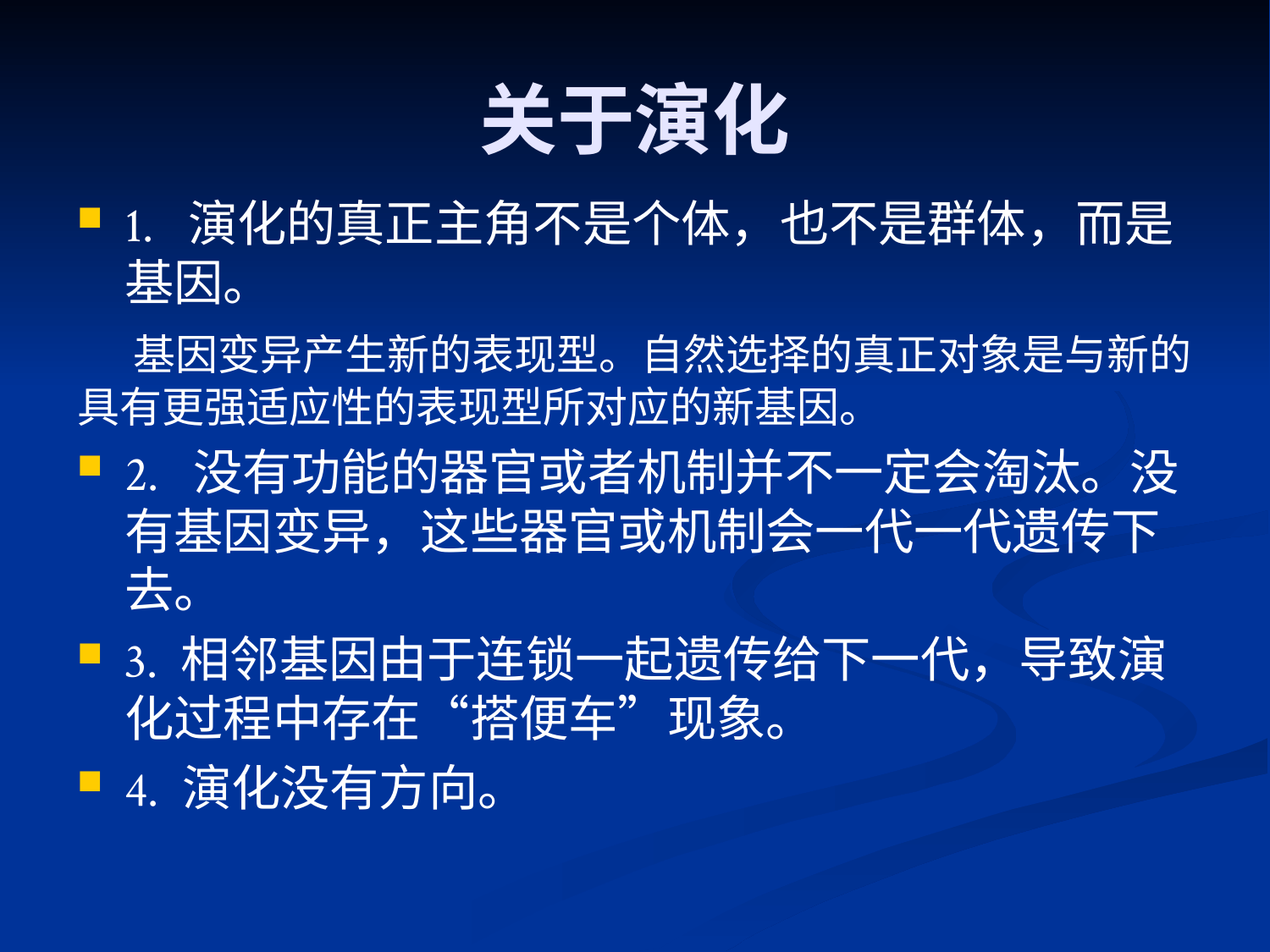

# 关于演化
1.  演化的真正主角不是个体，也不是群体，而是基因。
    基因变异产生新的表现型。自然选择的真正对象是与新的具有更强适应性的表现型所对应的新基因。
2.  没有功能的器官或者机制并不一定会淘汰。没有基因变异，这些器官或机制会一代一代遗传下去。
3. 相邻基因由于连锁一起遗传给下一代，导致演化过程中存在“搭便车”现象。
4. 演化没有方向。